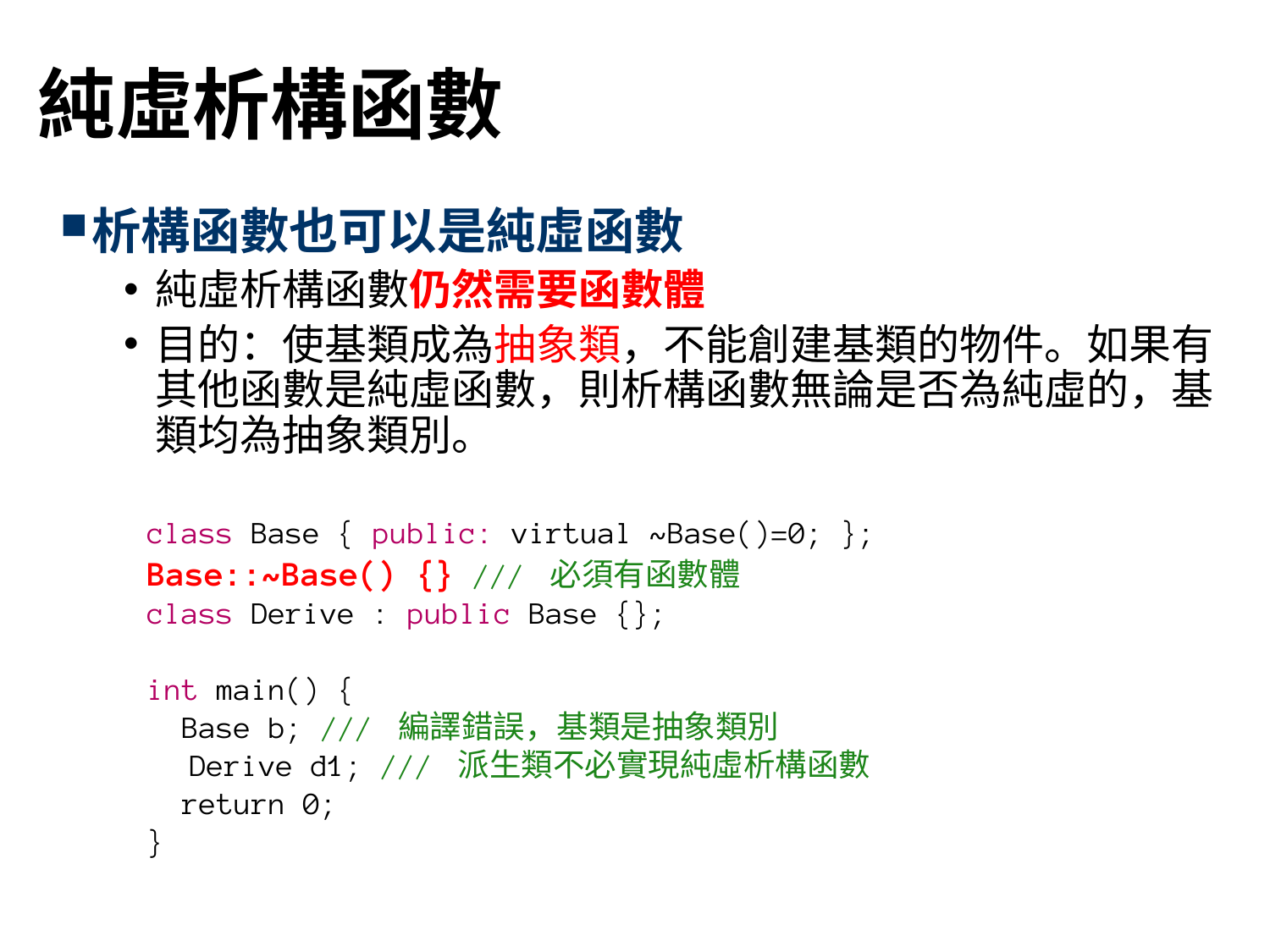

# 純虛析構函數
析構函數也可以是純虛函數
純虛析構函數仍然需要函數體
目的：使基類成為抽象類，不能創建基類的物件。如果有其他函數是純虛函數，則析構函數無論是否為純虛的，基類均為抽象類別。

class Base { public: virtual ~Base()=0; };
Base::~Base() {} /// 必須有函數體
class Derive : public Base {};
int main() {
  Base b; /// 編譯錯誤，基類是抽象類別
  Derive d1; /// 派生類不必實現純虛析構函數
  return 0;
}